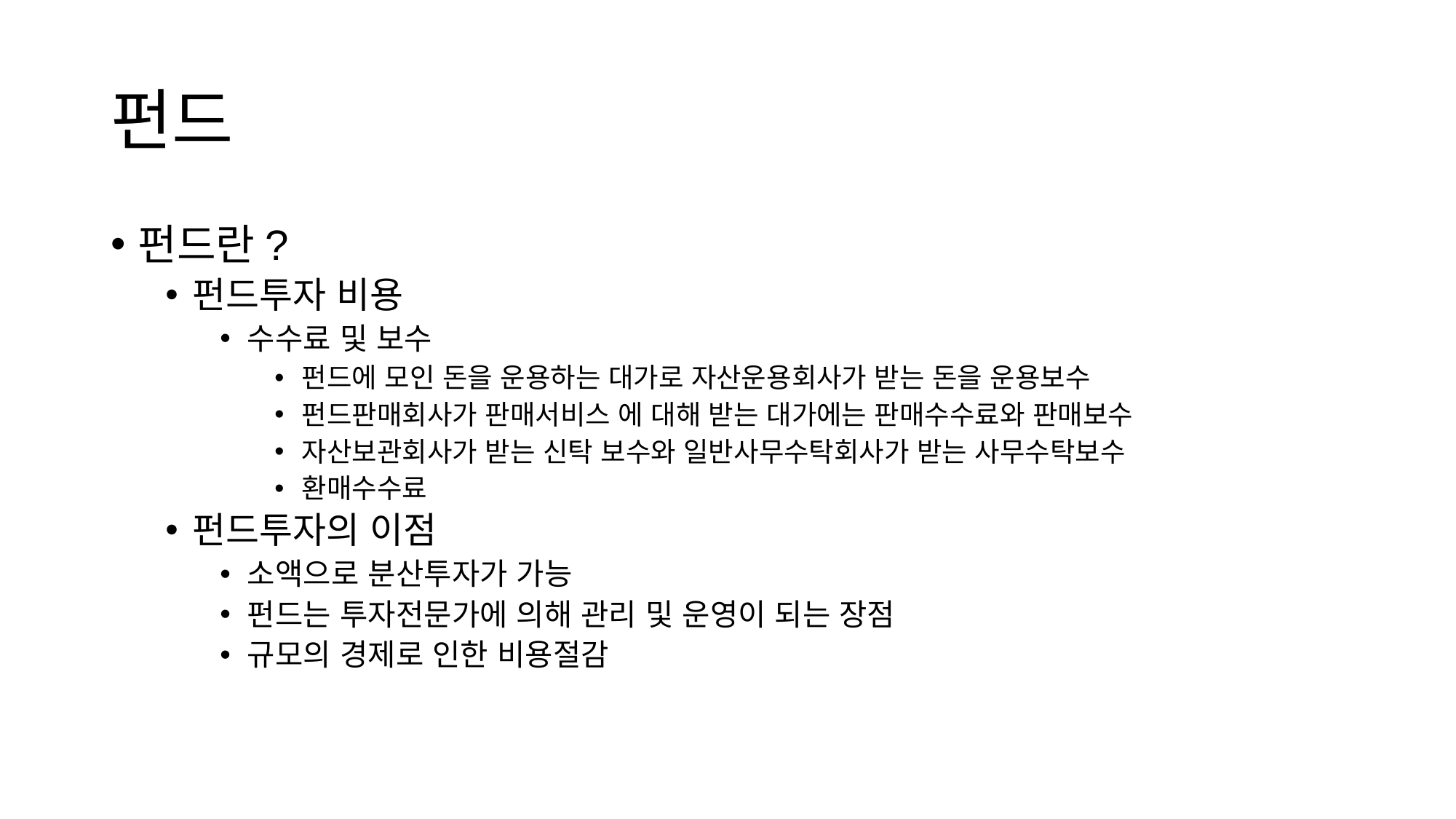

# 펀드
펀드란?
펀드투자 비용
수수료 및 보수
펀드에 모인 돈을 운용하는 대가로 자산운용회사가 받는 돈을 운용보수
펀드판매회사가 판매서비스 에 대해 받는 대가에는 판매수수료와 판매보수
자산보관회사가 받는 신탁 보수와 일반사무수탁회사가 받는 사무수탁보수
환매수수료
펀드투자의 이점
소액으로 분산투자가 가능
펀드는 투자전문가에 의해 관리 및 운영이 되는 장점
규모의 경제로 인한 비용절감